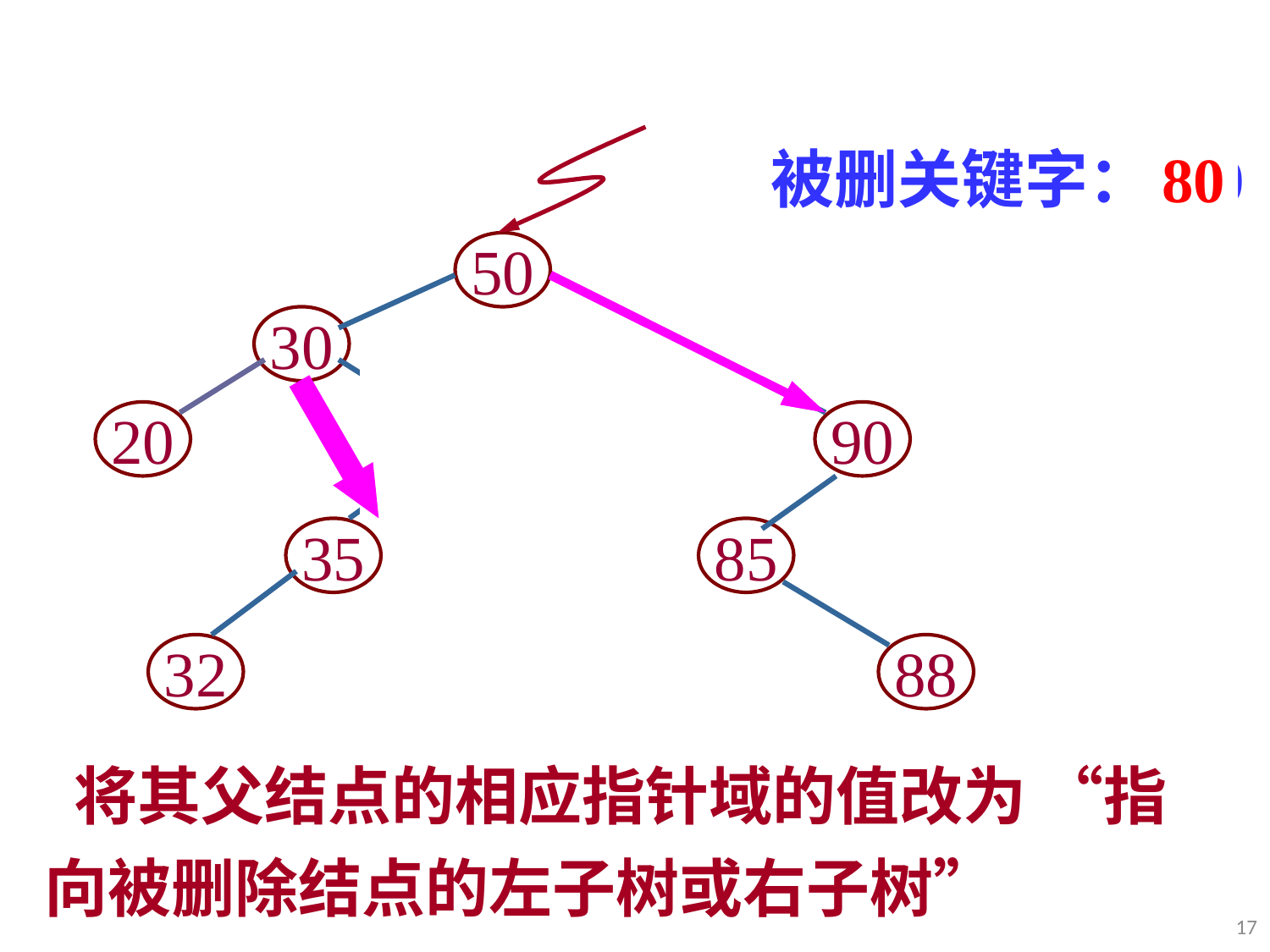

50

30
80

20
40
90

35
85

32
88
被删关键字： 40
80

 将其父结点的相应指针域的值改为 “指向被删除结点的左子树或右子树”
17